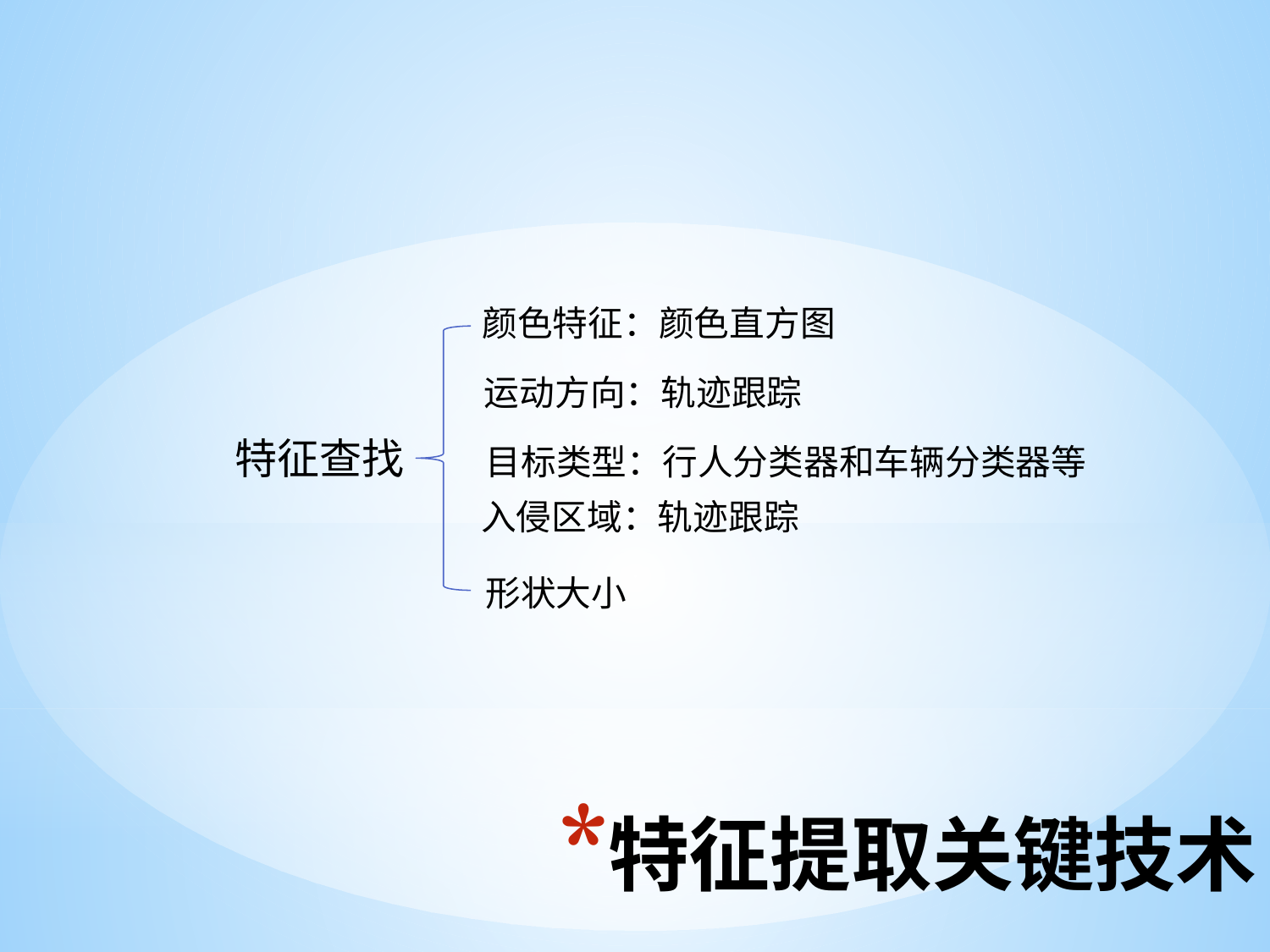

颜色特征：颜色直方图

运动方向：轨迹跟踪
特征查找
目标类型：行人分类器和车辆分类器等
入侵区域：轨迹跟踪
形状大小
# 特征提取关键技术